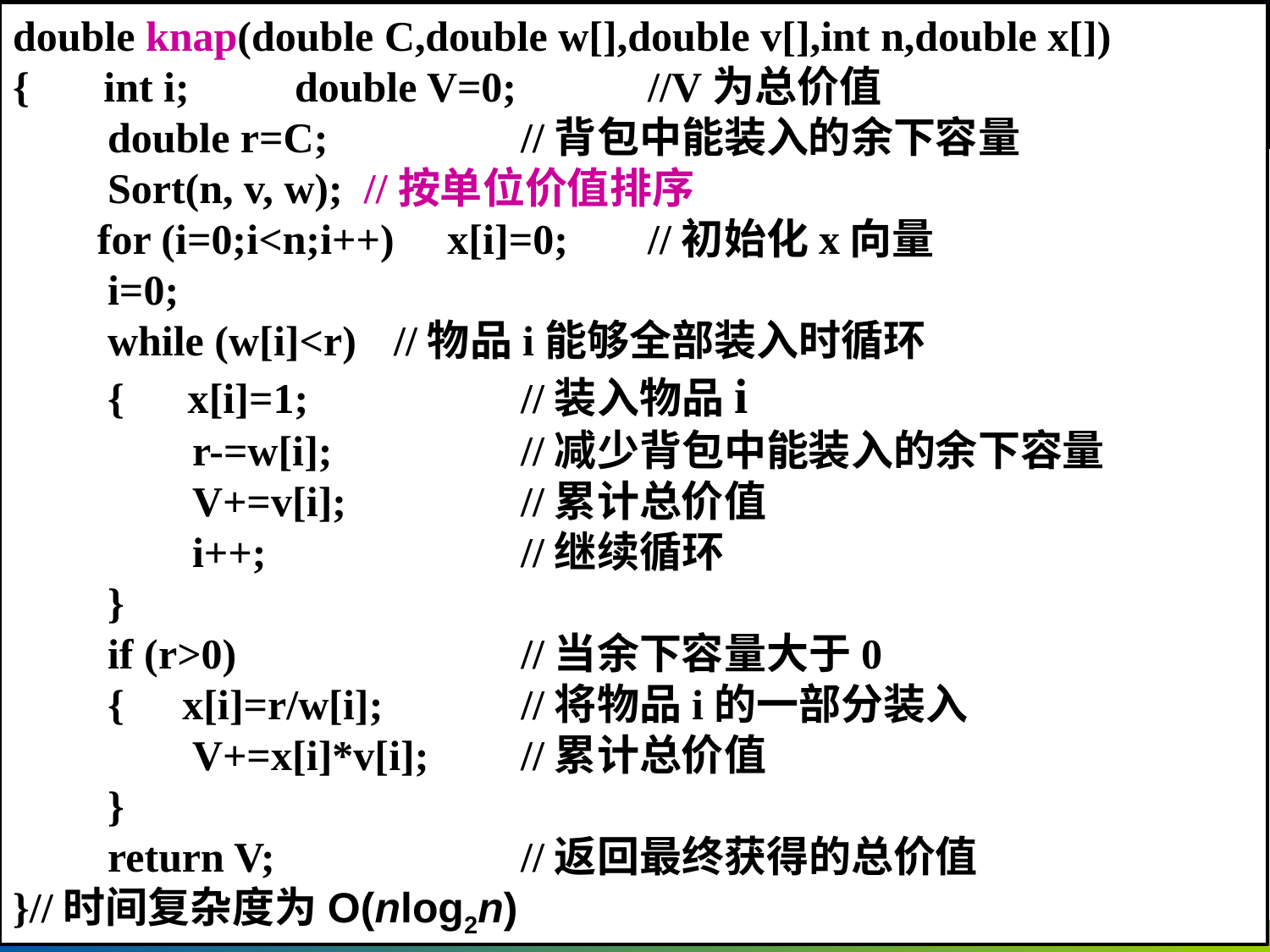

double knap(double C,double w[],double v[],int n,double x[]) {       int i;　　double V=0;		//V为总价值
　　double r=C;		//背包中能装入的余下容量
　　Sort(n, v, w);  //按单位价值排序
        for (i=0;i<n;i++)     x[i]=0;	//初始化x向量
　　i=0;
　　while (w[i]<r)	//物品i能够全部装入时循环
　　{      x[i]=1;		//装入物品i
　　　　r-=w[i];		//减少背包中能装入的余下容量
　　　　V+=v[i];		//累计总价值
　　　　i++;			//继续循环
　　}
　　if (r>0)		            //当余下容量大于0
　　{	    x[i]=r/w[i];	            //将物品i的一部分装入
　　　　V+=x[i]*v[i];	//累计总价值
　　}
　　return V;		//返回最终获得的总价值
}//时间复杂度为O(nlog2n)